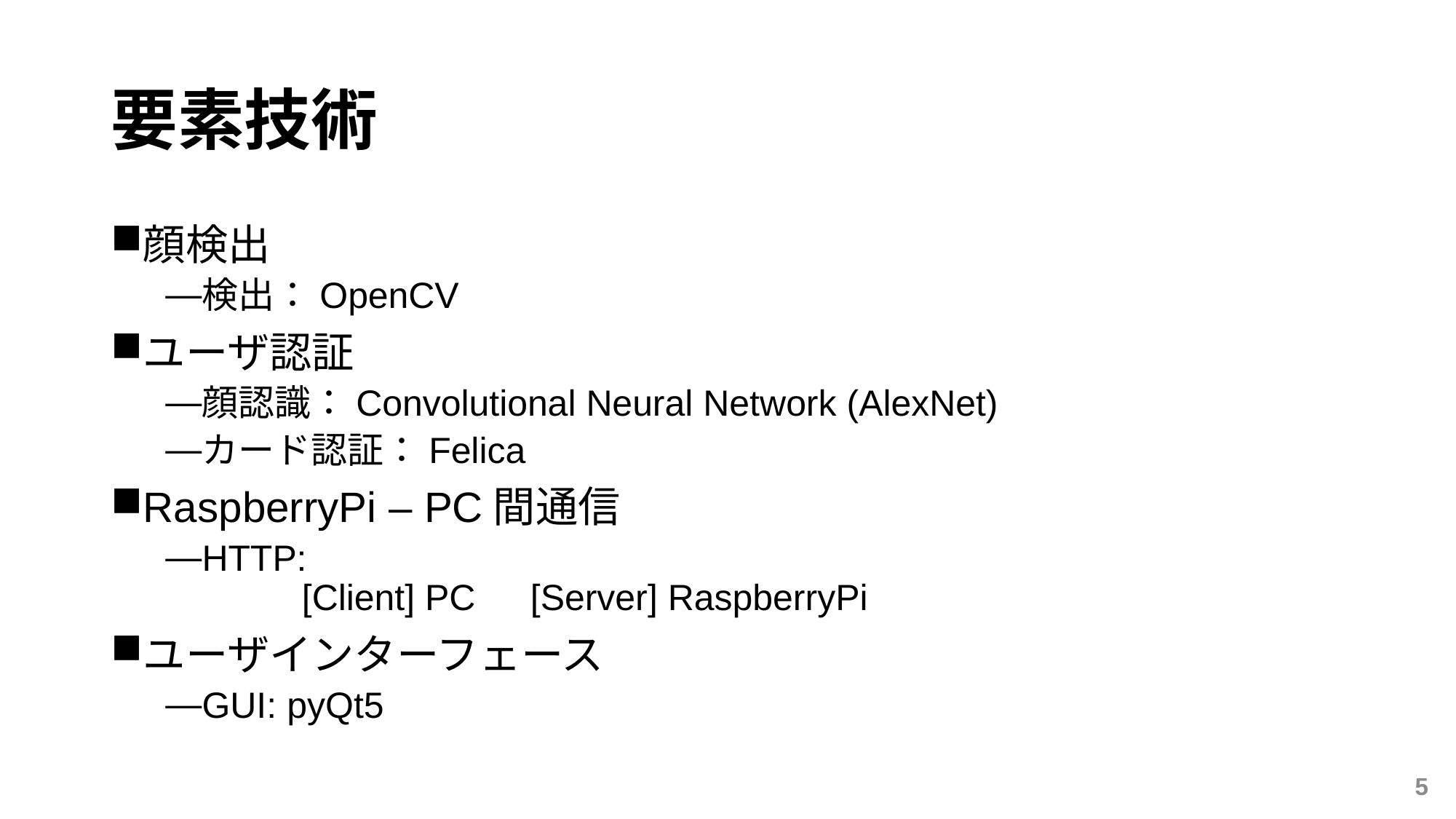

# 要素技術
顔検出
検出：OpenCV
ユーザ認証
顔認識：Convolutional Neural Network (AlexNet)
カード認証：Felica
RaspberryPi – PC間通信
HTTP:
	[Client] PC	 [Server] RaspberryPi
ユーザインターフェース
GUI: pyQt5
5